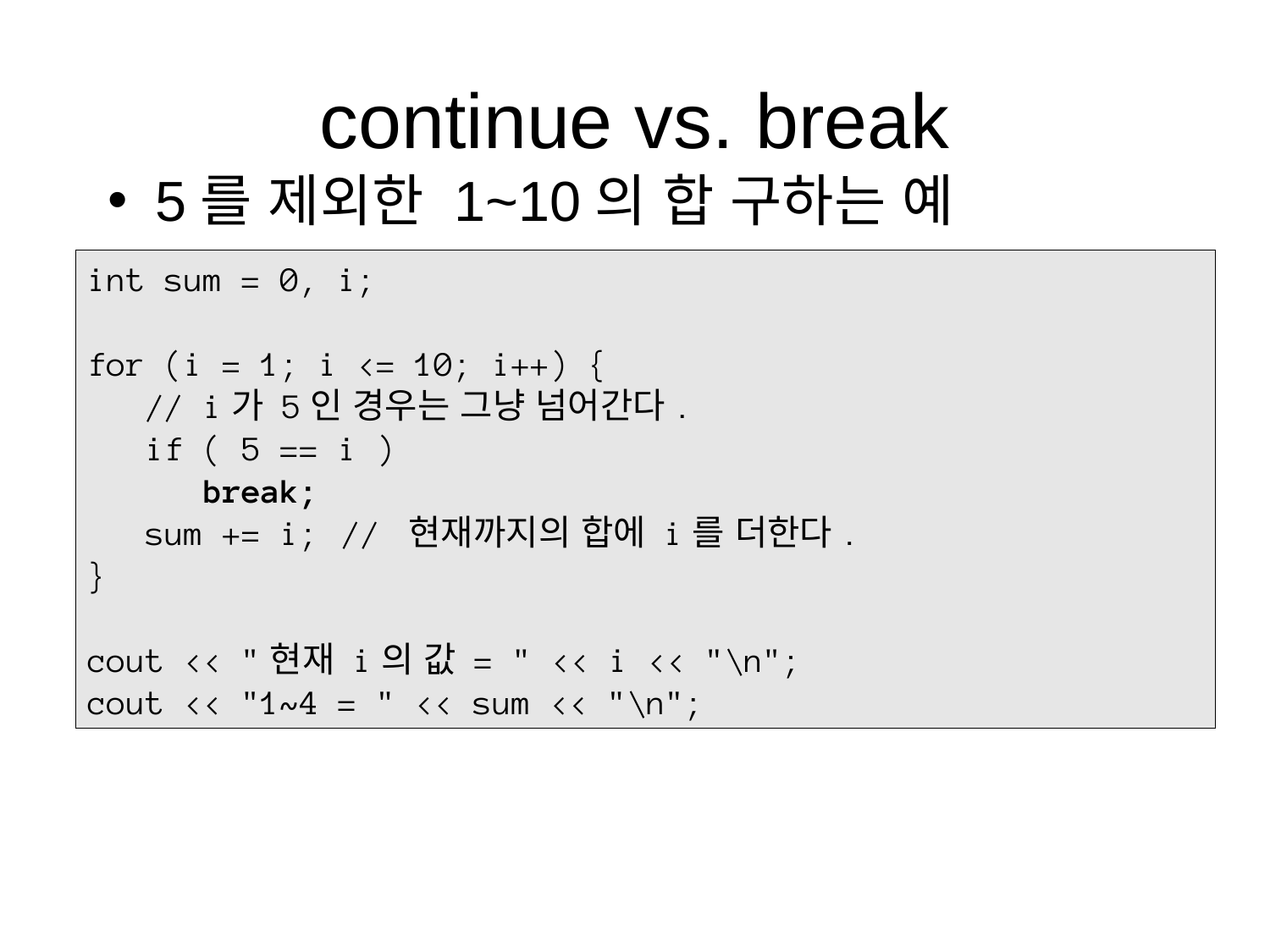

# continue vs. break
5를 제외한 1~10의 합 구하는 예

int sum = 0, i;

for (i = 1; i <= 10; i++) {
   // i가 5인 경우는 그냥 넘어간다.
   if ( 5 == i )
      break;
   sum += i;	// 현재까지의 합에 i를 더한다.
}

cout << "현재 i의 값 = " << i << "\n";
cout << "1~4 = " << sum << "\n";